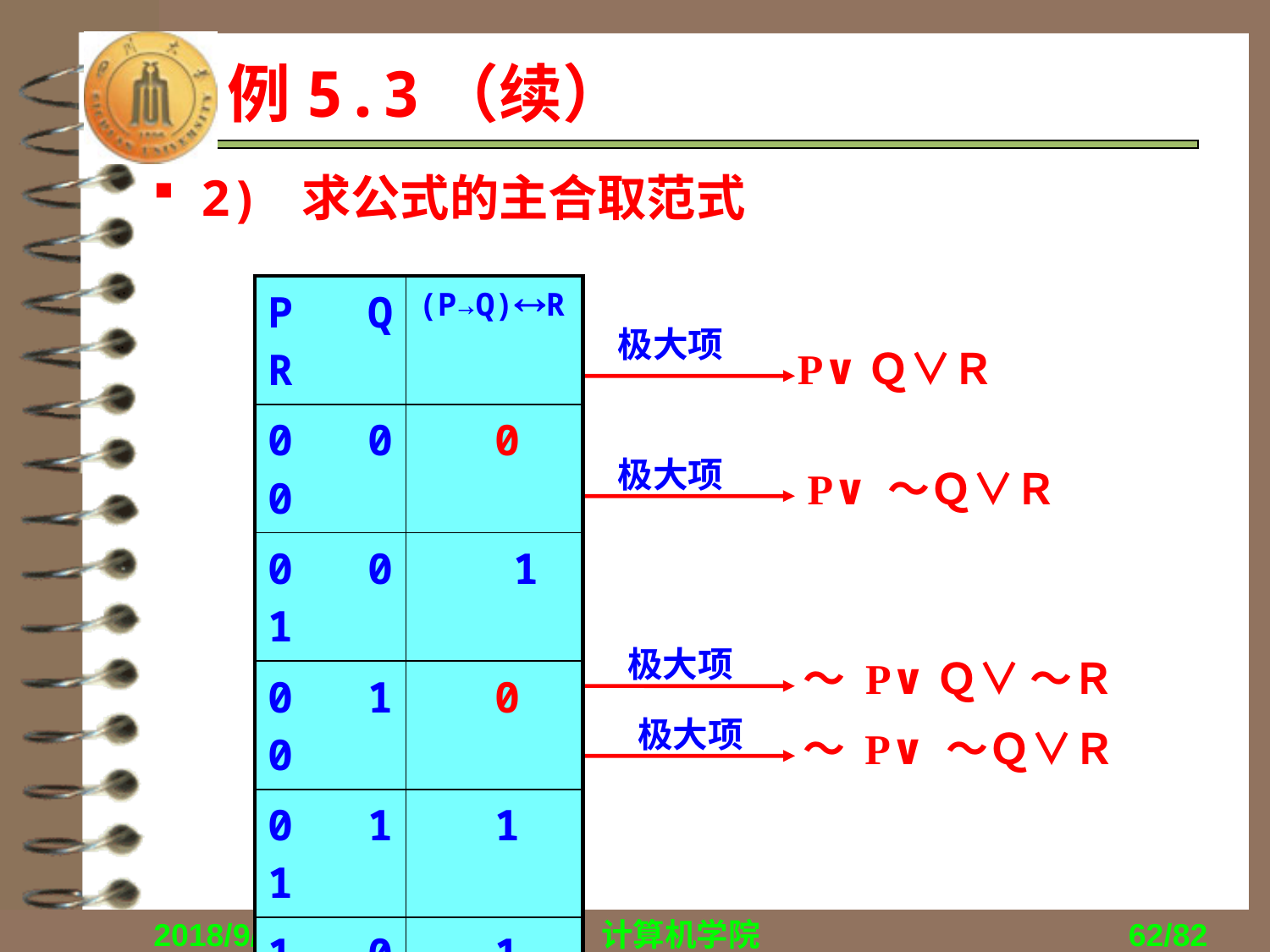

# 例5.3（续）
2) 求公式的主合取范式

| P Q R | (P→Q)↔R |
| --- | --- |
| 0 0 0 | 0 |
| 0 0 1 | 1 |
| 0 1 0 | 0 |
| 0 1 1 | 1 |
| 1 0 0 | 1 |
| 1 0 1 | 0 |
| 1 1 0 | 0 |
| 1 1 1 | 1 |
极大项
P∨Ｑ∨Ｒ

极大项
P∨ ～Ｑ∨Ｒ

极大项
～ P∨Ｑ∨ ～Ｒ

极大项
～ P∨ ～Ｑ∨Ｒ

2018/9/10
计算机学院
62/82